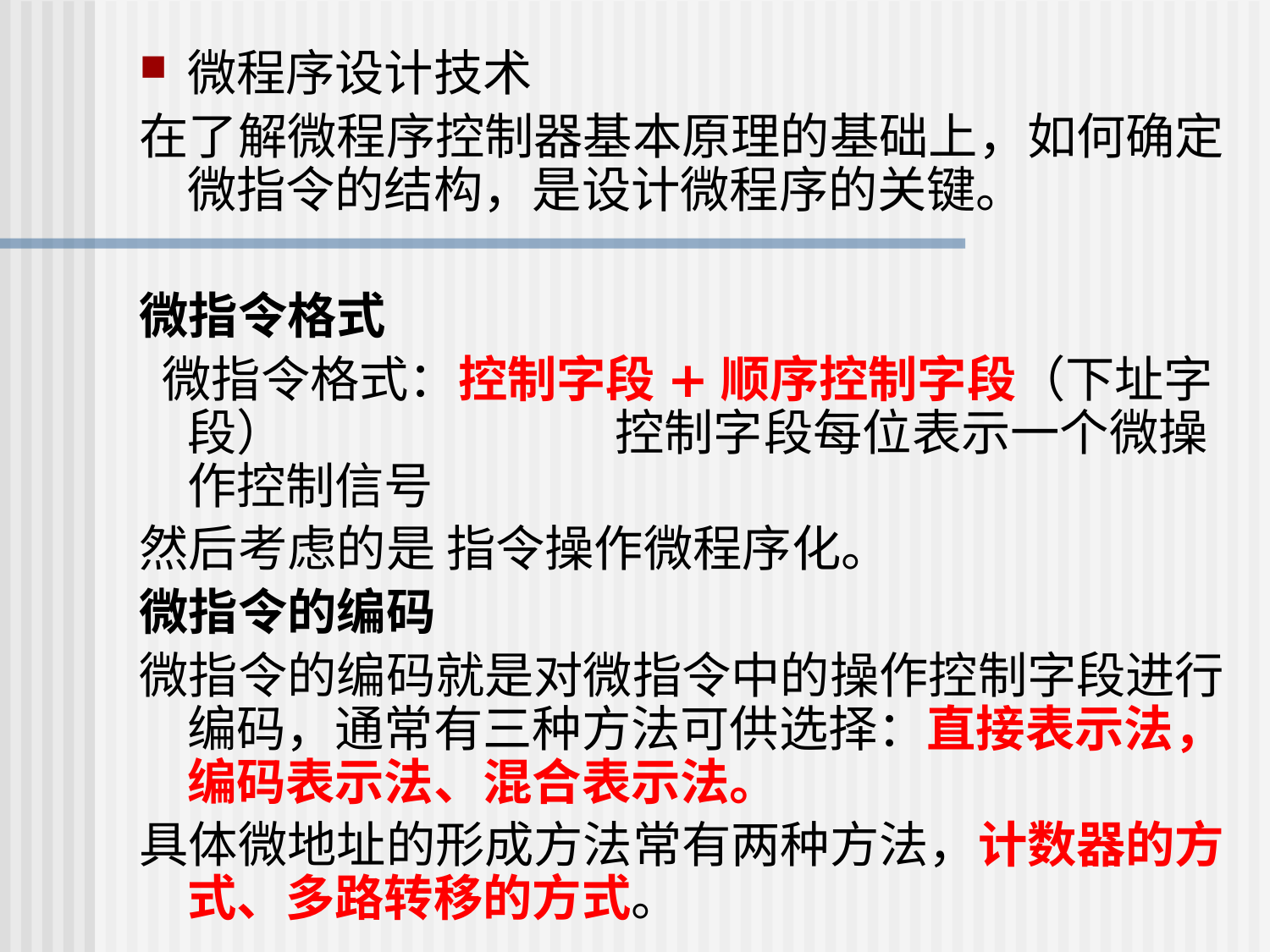

微程序设计技术
在了解微程序控制器基本原理的基础上，如何确定微指令的结构，是设计微程序的关键。

微指令格式
 微指令格式：控制字段+顺序控制字段（下址字段）                              控制字段每位表示一个微操作控制信号
然后考虑的是 指令操作微程序化。
微指令的编码
微指令的编码就是对微指令中的操作控制字段进行编码，通常有三种方法可供选择：直接表示法，编码表示法、混合表示法。
具体微地址的形成方法常有两种方法，计数器的方式、多路转移的方式。